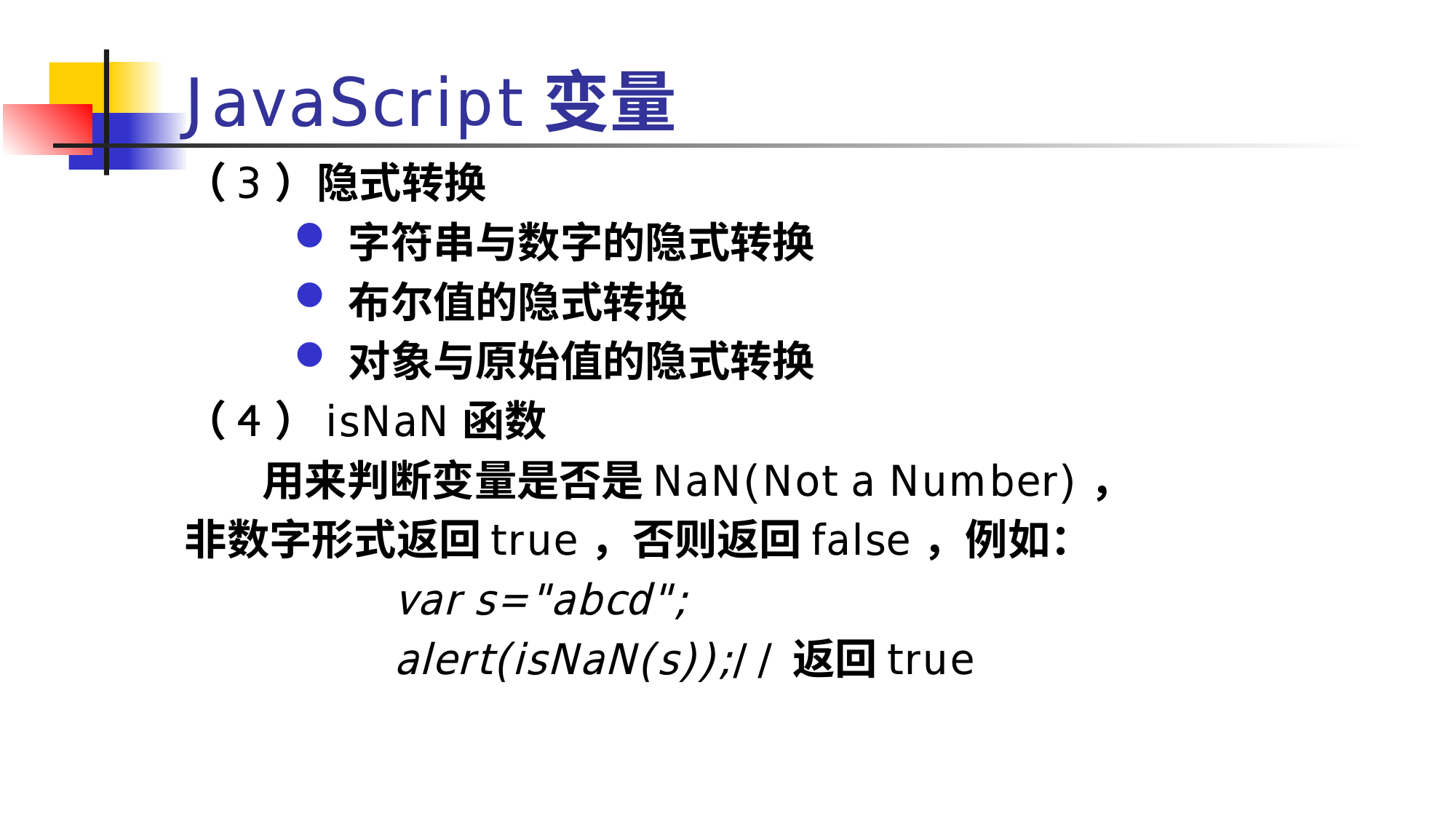

JavaScript变量
（3）隐式转换
字符串与数字的隐式转换
布尔值的隐式转换
对象与原始值的隐式转换
（4）isNaN函数
       用来判断变量是否是NaN(Not a Number)，
非数字形式返回true，否则返回false，例如：
                 var s="abcd";
                 alert(isNaN(s));//返回true